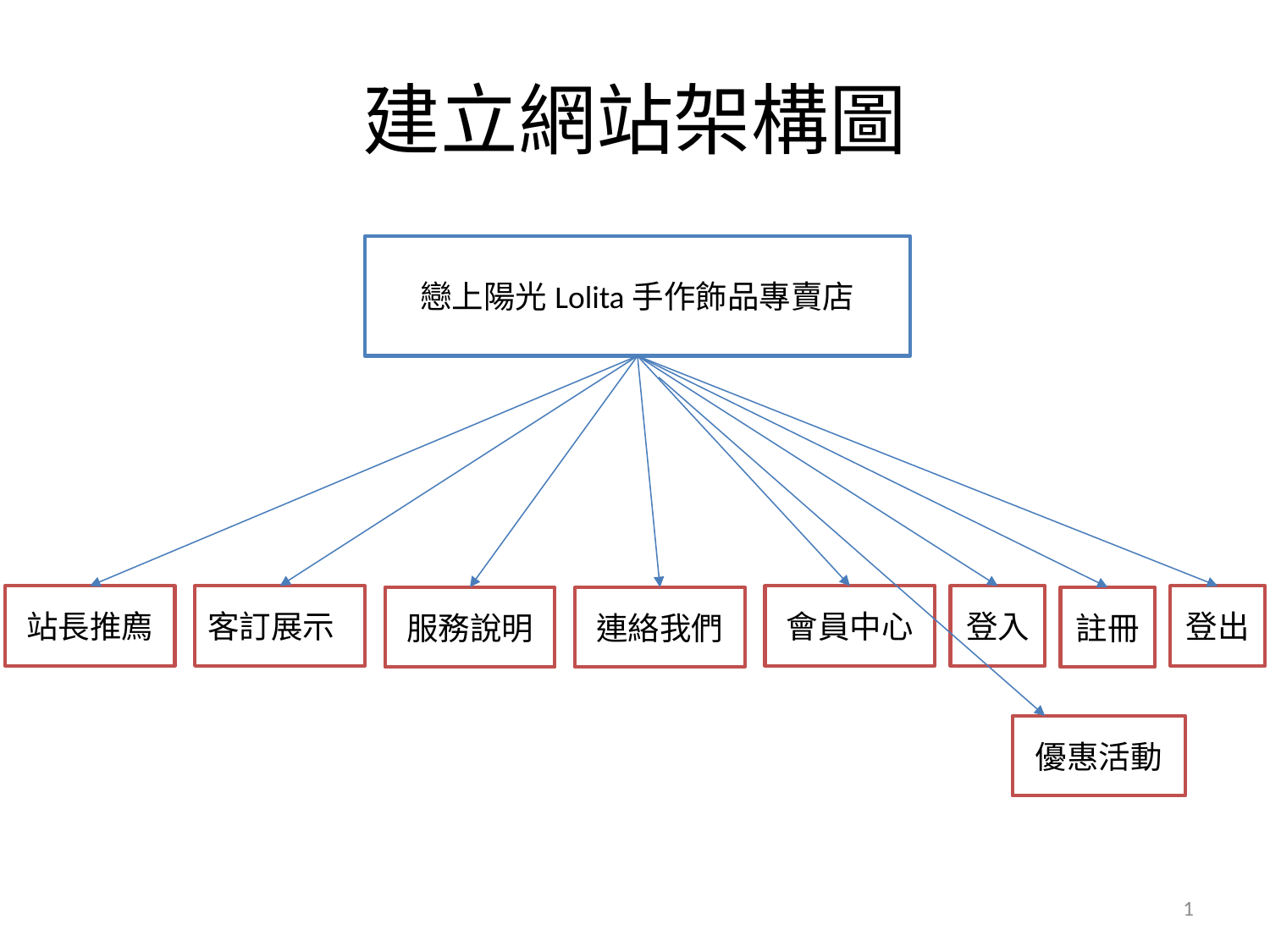

# 建立網站架構圖
戀上陽光Lolita手作飾品專賣店
站長推廌
客訂展示
會員中心
登入
登出
服務說明
連絡我們
註冊
優惠活動
1